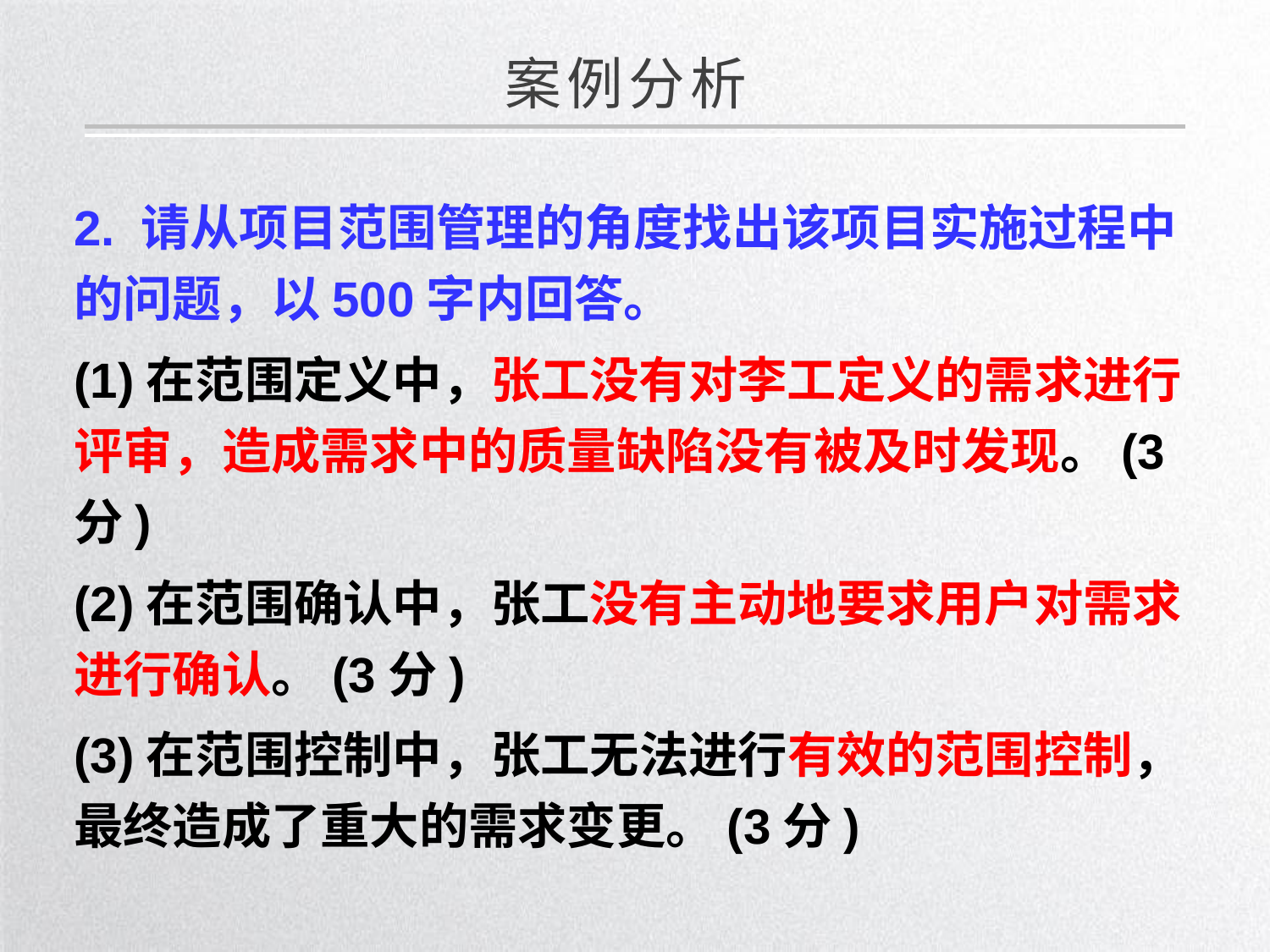

案例分析
2. 请从项目范围管理的角度找出该项目实施过程中的问题，以500字内回答。
(1)在范围定义中，张工没有对李工定义的需求进行评审，造成需求中的质量缺陷没有被及时发现。(3分)
(2)在范围确认中，张工没有主动地要求用户对需求进行确认。(3分)
(3)在范围控制中，张工无法进行有效的范围控制，最终造成了重大的需求变更。(3分)